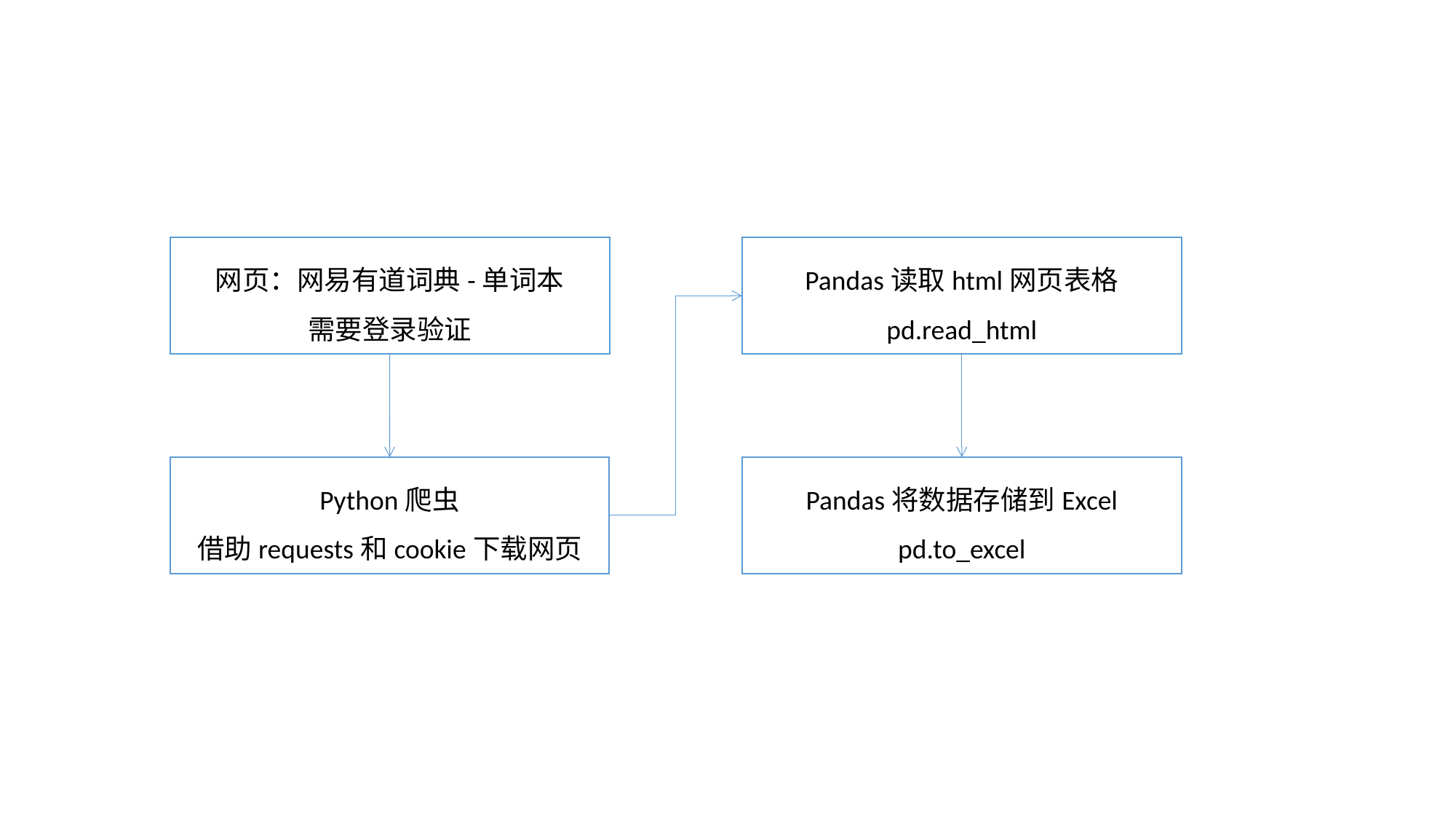

网页：网易有道词典-单词本
需要登录验证
Pandas读取html网页表格
pd.read_html
Python爬虫
借助requests和cookie下载网页
Pandas将数据存储到Excel
pd.to_excel